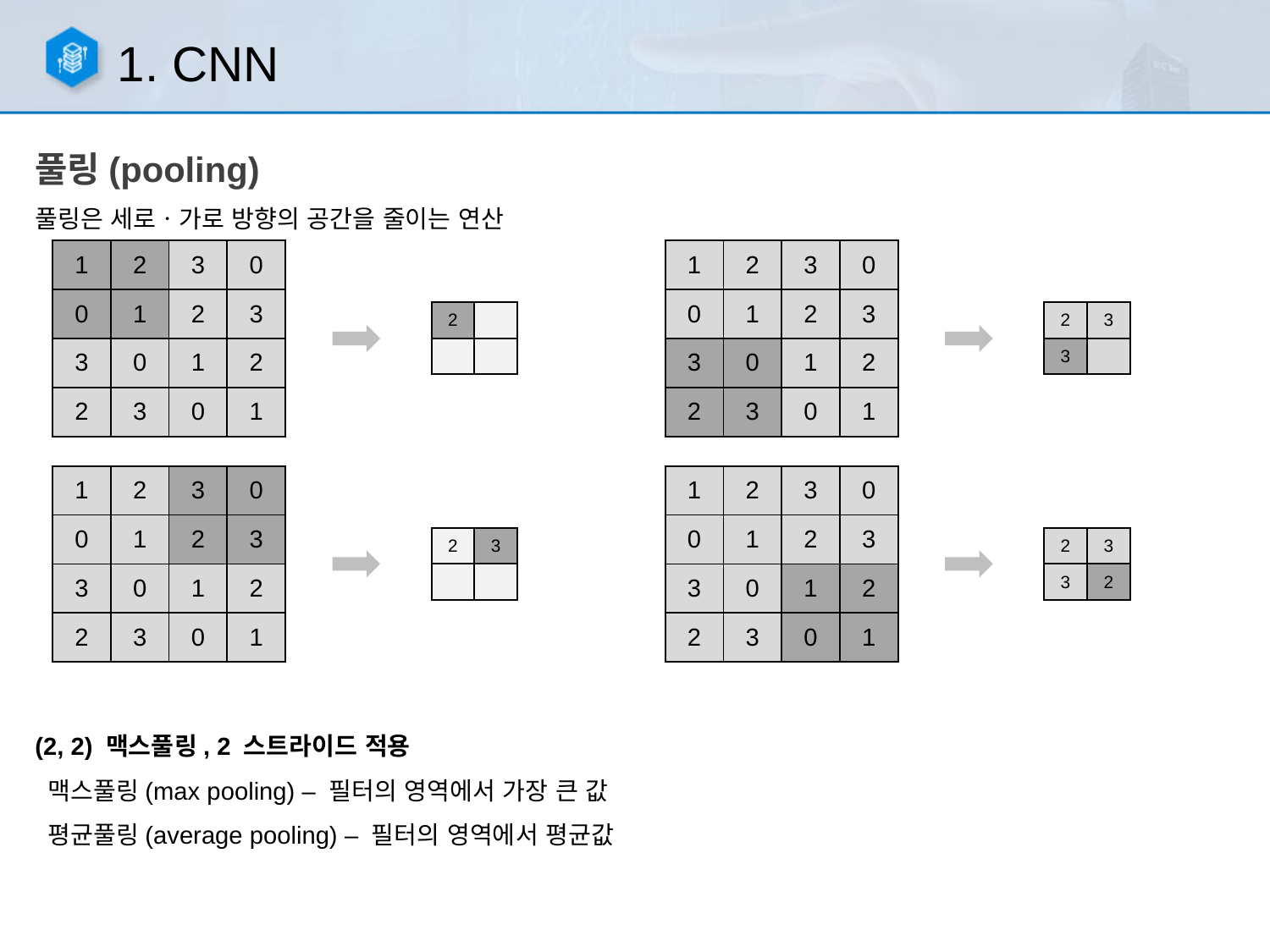

1. CNN
풀링(pooling)
풀링은 세로ㆍ가로 방향의 공간을 줄이는 연산
| 1 | 2 | 3 | 0 |
| --- | --- | --- | --- |
| 0 | 1 | 2 | 3 |
| 3 | 0 | 1 | 2 |
| 2 | 3 | 0 | 1 |
| 1 | 2 | 3 | 0 |
| --- | --- | --- | --- |
| 0 | 1 | 2 | 3 |
| 3 | 0 | 1 | 2 |
| 2 | 3 | 0 | 1 |
| 2 |  |
| --- | --- |
|  |  |
| 2 | 3 |
| --- | --- |
| 3 |  |

| 1 | 2 | 3 | 0 |
| --- | --- | --- | --- |
| 0 | 1 | 2 | 3 |
| 3 | 0 | 1 | 2 |
| 2 | 3 | 0 | 1 |
| 1 | 2 | 3 | 0 |
| --- | --- | --- | --- |
| 0 | 1 | 2 | 3 |
| 3 | 0 | 1 | 2 |
| 2 | 3 | 0 | 1 |
| 2 | 3 |
| --- | --- |
|  |  |
| 2 | 3 |
| --- | --- |
| 3 | 2 |

(2, 2) 맥스풀링, 2 스트라이드 적용
 맥스풀링(max pooling) – 필터의 영역에서 가장 큰 값
 평균풀링(average pooling) – 필터의 영역에서 평균값